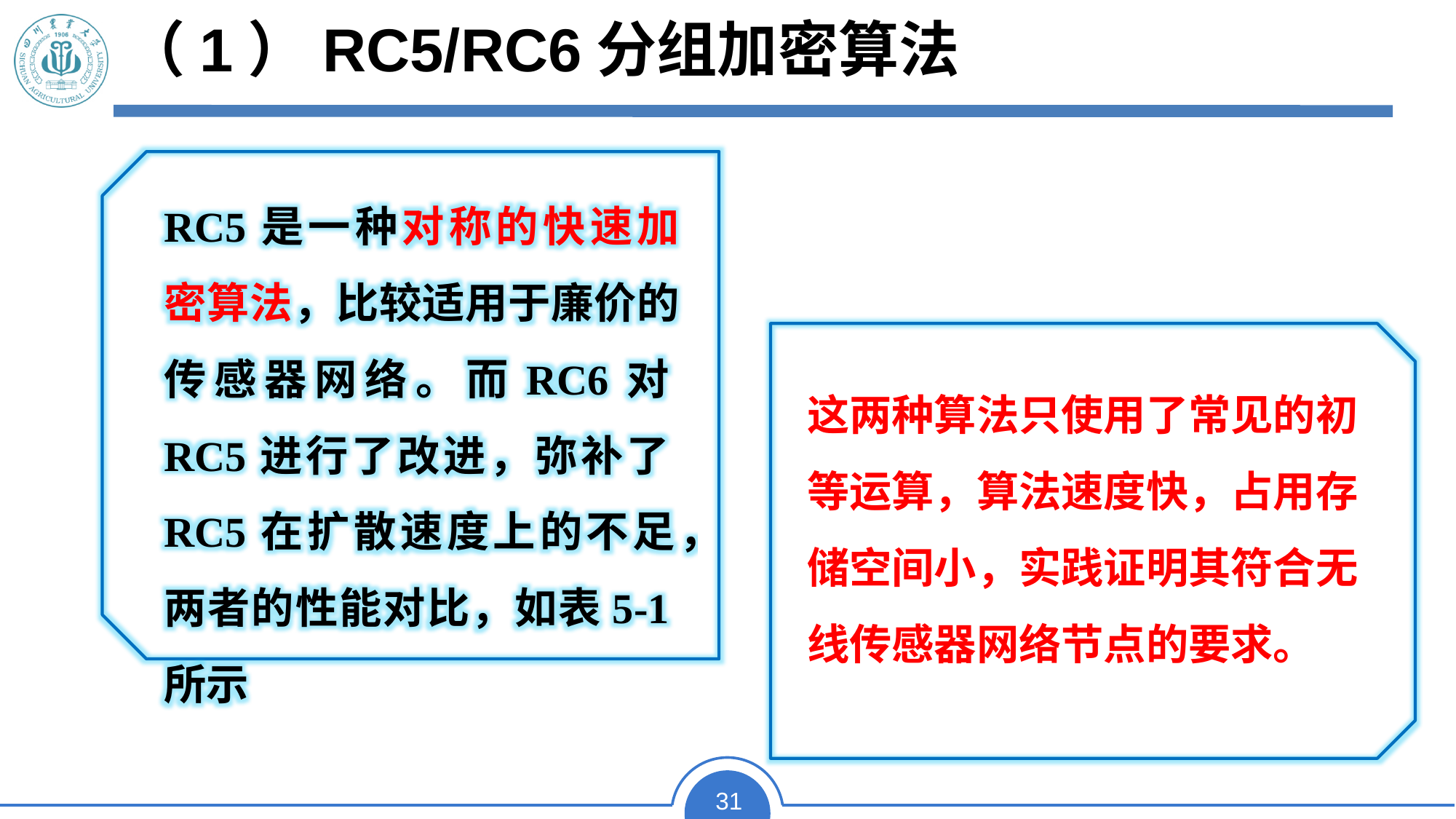

# （1）RC5/RC6分组加密算法

RC5是一种对称的快速加密算法，比较适用于廉价的传感器网络。而RC6对RC5进行了改进，弥补了RC5在扩散速度上的不足，两者的性能对比，如表5-1所示

这两种算法只使用了常见的初等运算，算法速度快，占用存储空间小，实践证明其符合无线传感器网络节点的要求。